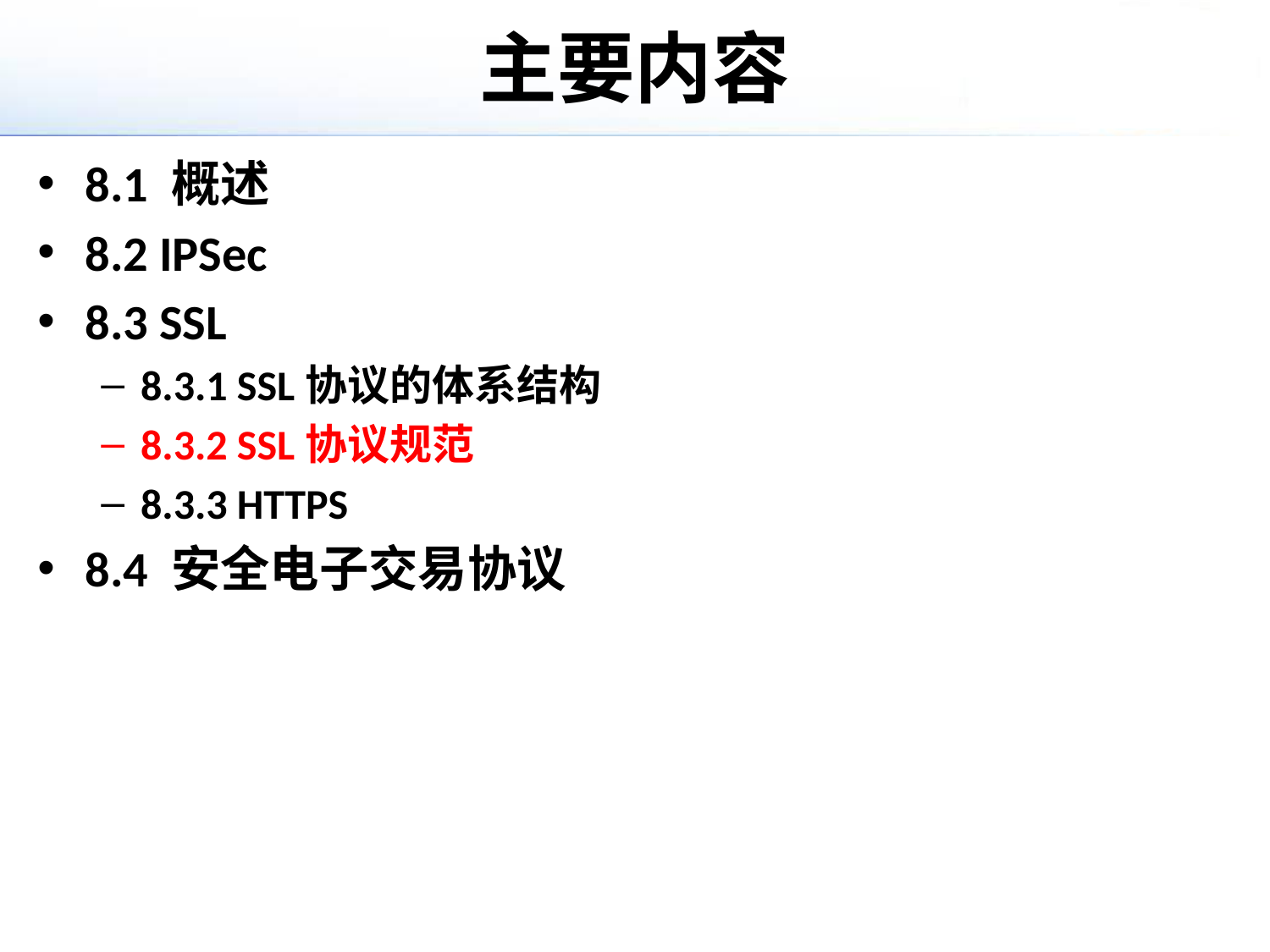

# 主要内容
8.1 概述
8.2 IPSec
8.3 SSL
8.3.1 SSL协议的体系结构
8.3.2 SSL协议规范
8.3.3 HTTPS
8.4 安全电子交易协议